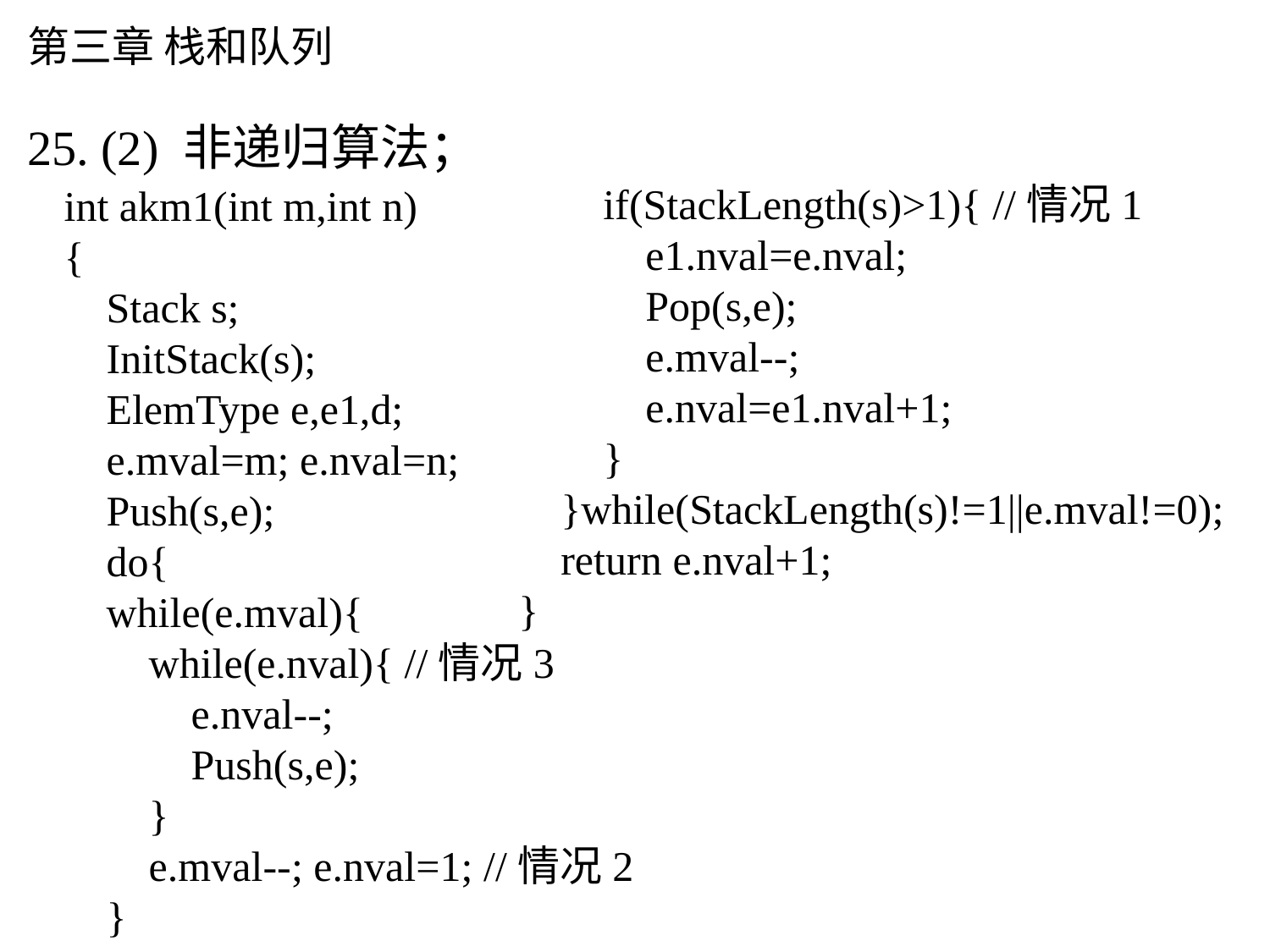

# 第三章 栈和队列
25. (2) 非递归算法；
        if(StackLength(s)>1){ //情况1
            e1.nval=e.nval;
            Pop(s,e);
            e.mval--;
            e.nval=e1.nval+1;
        }
    }while(StackLength(s)!=1||e.mval!=0);
    return e.nval+1;
}
int akm1(int m,int n)
{
    Stack s;
    InitStack(s);
    ElemType e,e1,d;
    e.mval=m; e.nval=n;
    Push(s,e);
    do{
    while(e.mval){
        while(e.nval){ //情况3
            e.nval--;
            Push(s,e);
        }
        e.mval--; e.nval=1; //情况2
    }